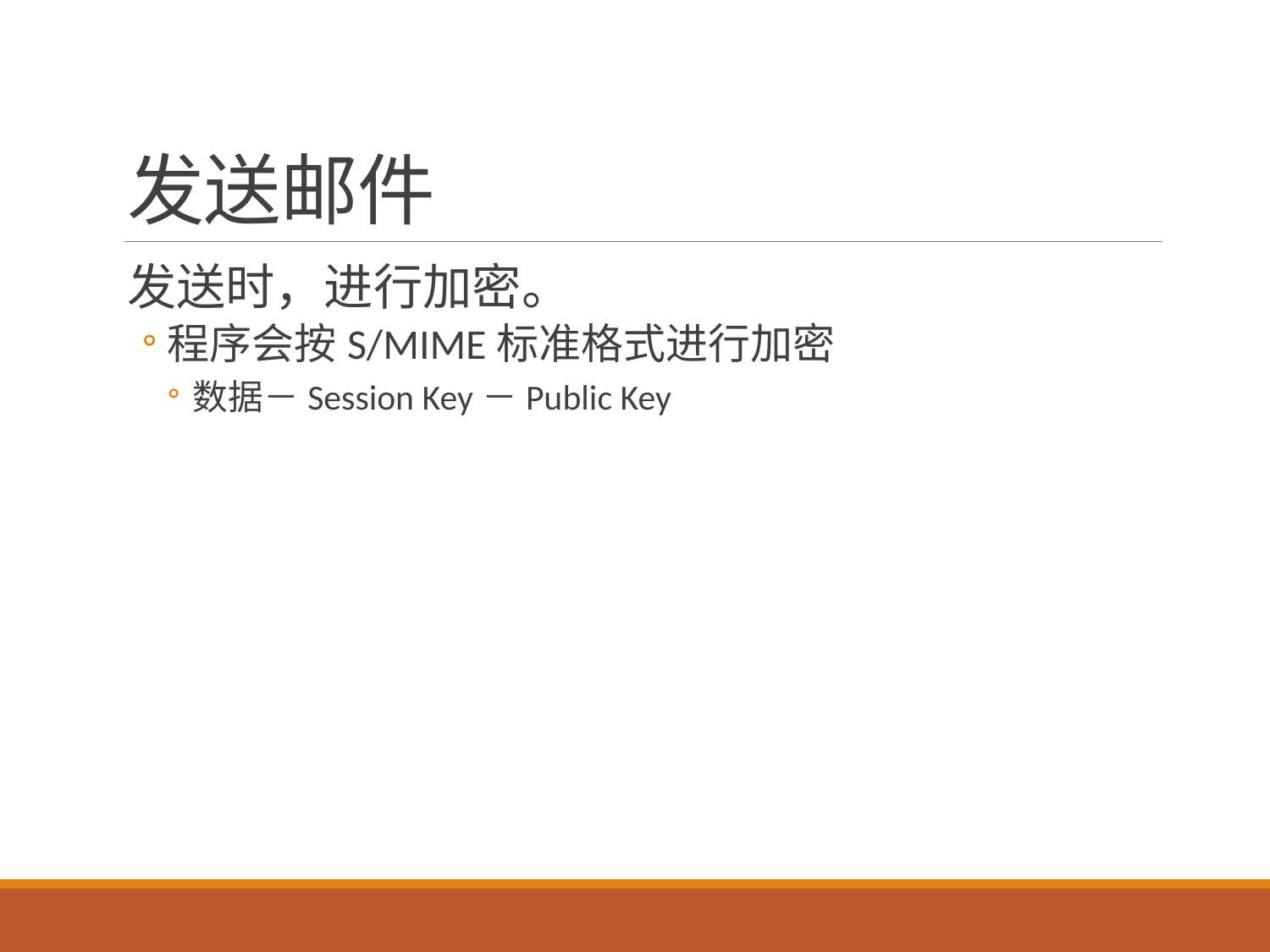

# 发送邮件
发送时，进行加密。
程序会按S/MIME标准格式进行加密
数据－Session Key－Public Key
107